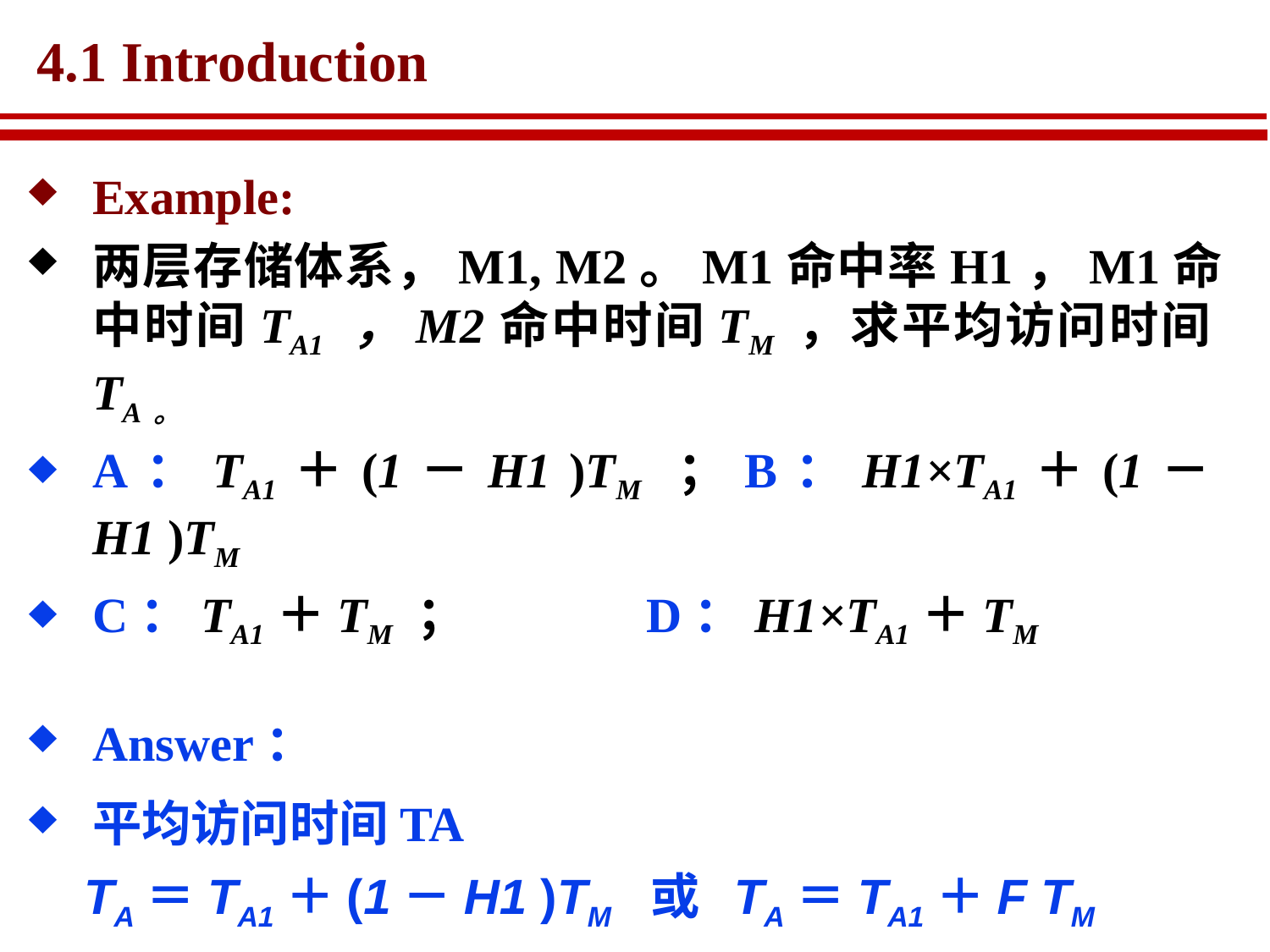

# 4.1 Introduction
Example:
两层存储体系，M1, M2。M1命中率H1，M1命中时间TA1 ，M2命中时间TM ，求平均访问时间TA。
A：TA1＋(1－H1 )TM ；B：H1×TA1＋(1－H1 )TM
C：TA1＋TM ；               D：H1×TA1＋TM

Answer：
平均访问时间TA
    TA＝TA1＋(1－H1 )TM  或  TA＝TA1＋F TM
    TA1 ── 命中时间
    TM  ── 失效开销